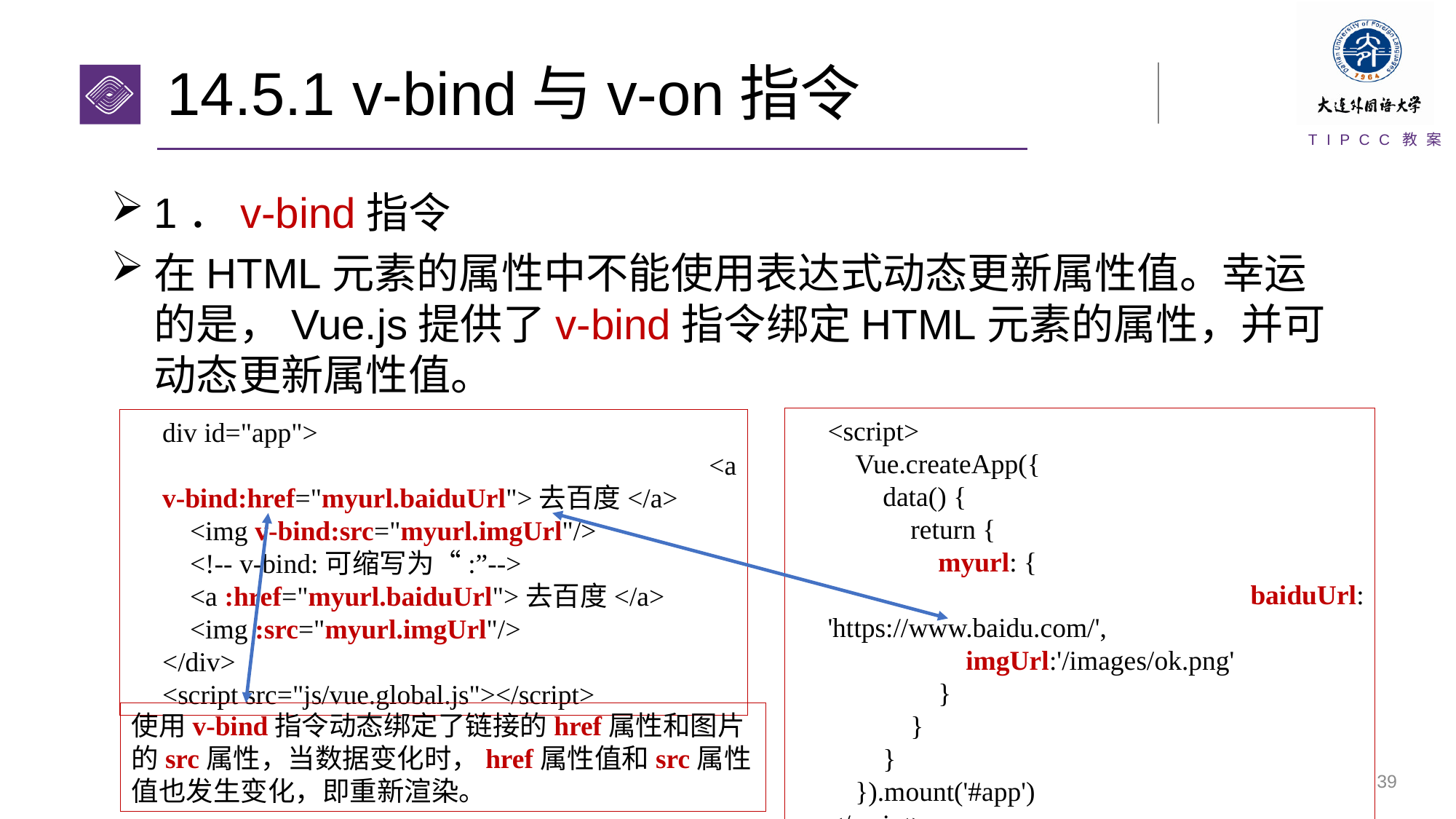

# 14.5.1 v-bind与v-on指令
1．v-bind指令
在HTML元素的属性中不能使用表达式动态更新属性值。幸运的是，Vue.js提供了v-bind指令绑定HTML元素的属性，并可动态更新属性值。

<script>
    Vue.createApp({
        data() {
            return {
                myurl: {
                    baiduUrl: 'https://www.baidu.com/',
                    imgUrl:'/images/ok.png'
                }
            }
        }
    }).mount('#app')
</script>
div id="app">
    <a v-bind:href="myurl.baiduUrl">去百度</a>
    <img v-bind:src="myurl.imgUrl"/>
    <!-- v-bind:可缩写为“:”-->
    <a :href="myurl.baiduUrl">去百度</a>
    <img :src="myurl.imgUrl"/>
</div>
<script src="js/vue.global.js"></script>
使用v-bind指令动态绑定了链接的href属性和图片的src属性，当数据变化时，href属性值和src属性值也发生变化，即重新渲染。
39